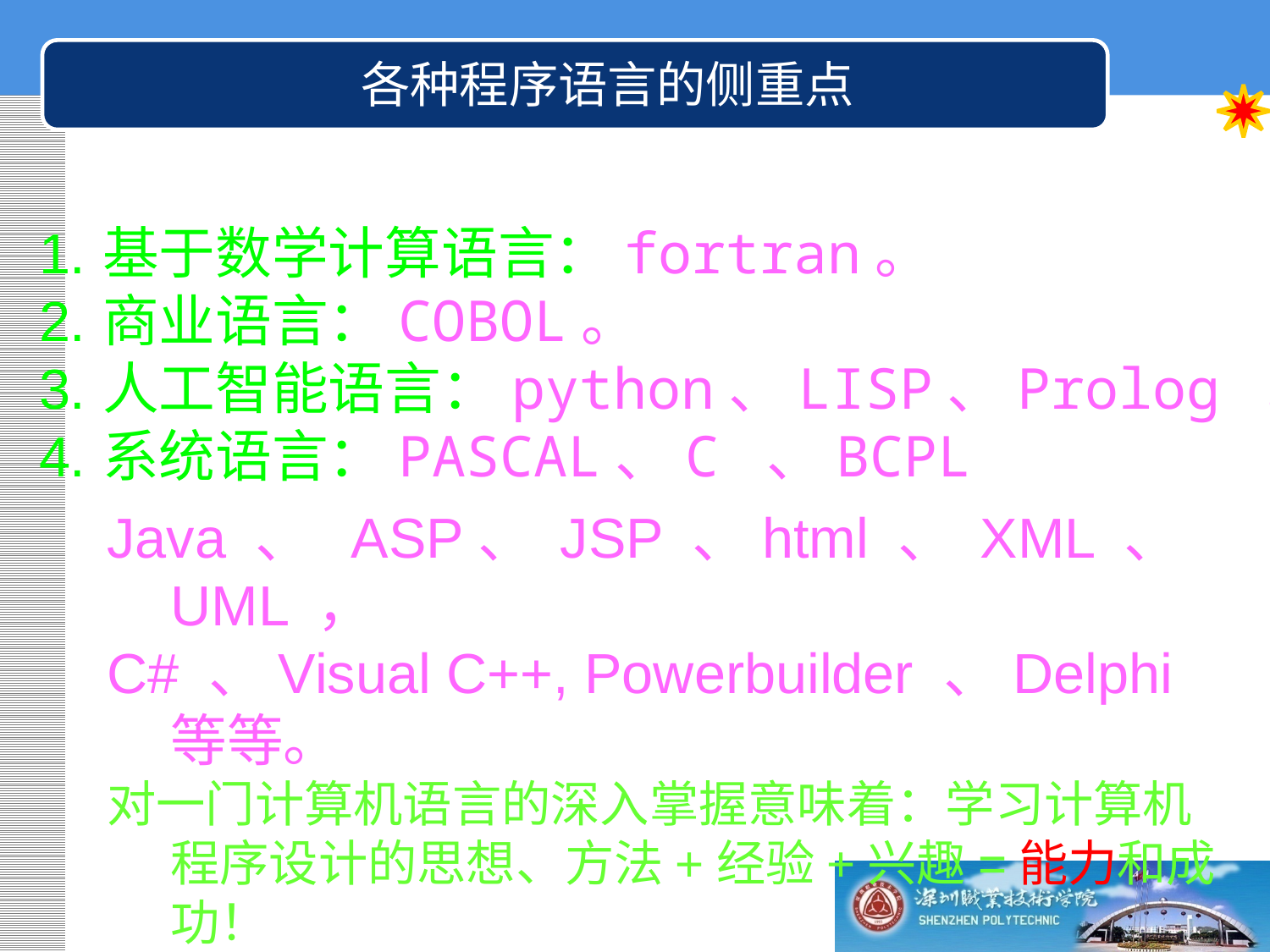

# 各种程序语言的侧重点

基于数学计算语言：fortran。
商业语言：COBOL。
人工智能语言：python、LISP、Prolog 。
系统语言：PASCAL、C 、BCPL
Java 、  ASP、 JSP 、html 、 XML 、UML ，
C# 、Visual C++, Powerbuilder 、Delphi 等等。
对一门计算机语言的深入掌握意味着：学习计算机程序设计的思想、方法+经验+兴趣=能力和成功！